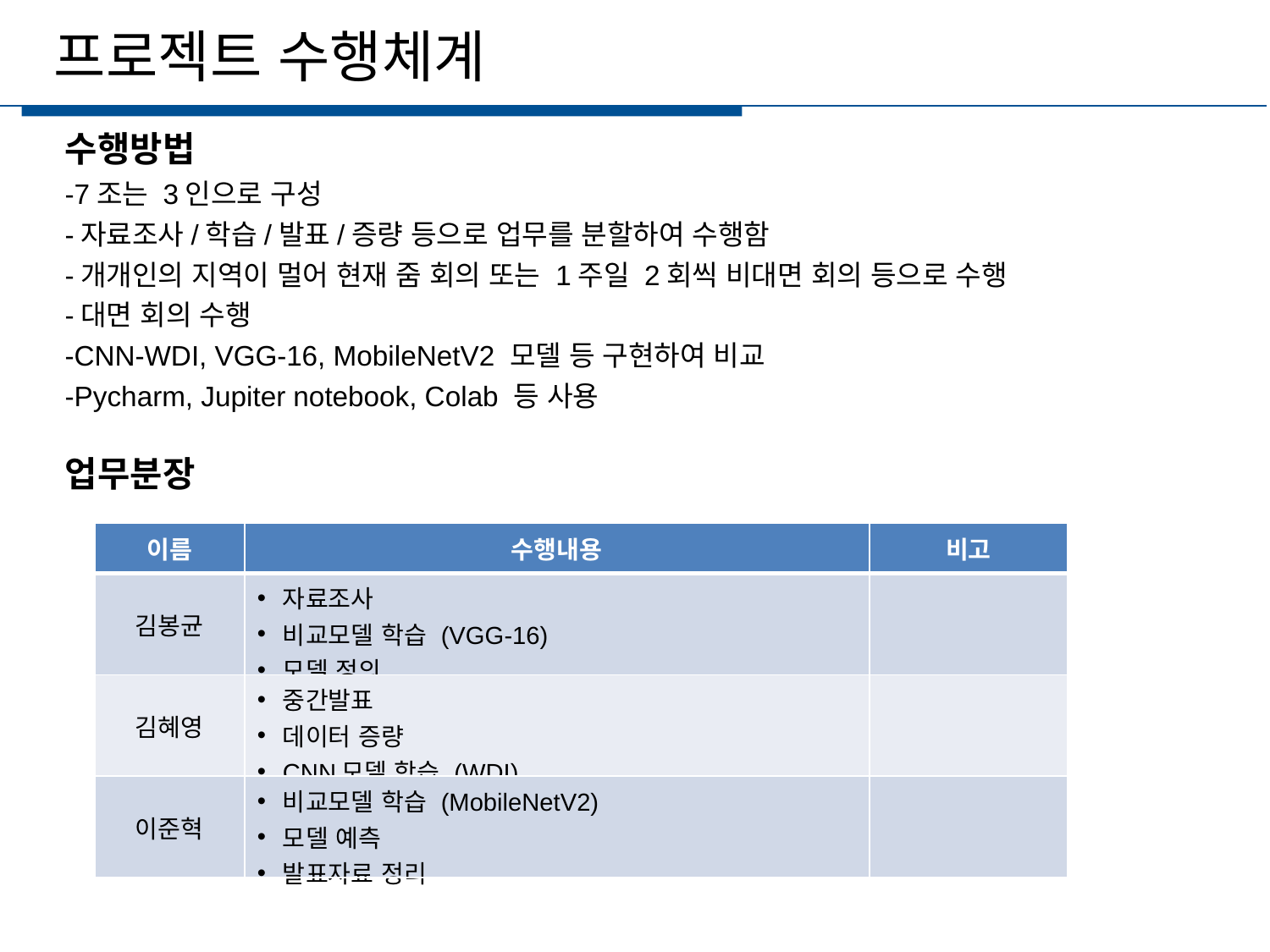

프로젝트 수행체계
세부일정

수행방법
-7조는 3인으로 구성
-자료조사/학습/발표/증량 등으로 업무를 분할하여 수행함
-개개인의 지역이 멀어 현재 줌 회의 또는 1주일 2회씩 비대면 회의 등으로 수행
-대면 회의 수행
-CNN-WDI, VGG-16, MobileNetV2 모델 등 구현하여 비교
-Pycharm, Jupiter notebook, Colab 등 사용

업무분장
| 이름 | 수행내용 | 비고 |
| --- | --- | --- |
| 김봉균 | 자료조사 비교모델 학습 (VGG-16) 모델 정의 |  |
| 김혜영 | 중간발표 데이터 증량 CNN모델 학습 (WDI) |  |
| 이준혁 | 비교모델 학습 (MobileNetV2) 모델 예측 발표자료 정리 |  |